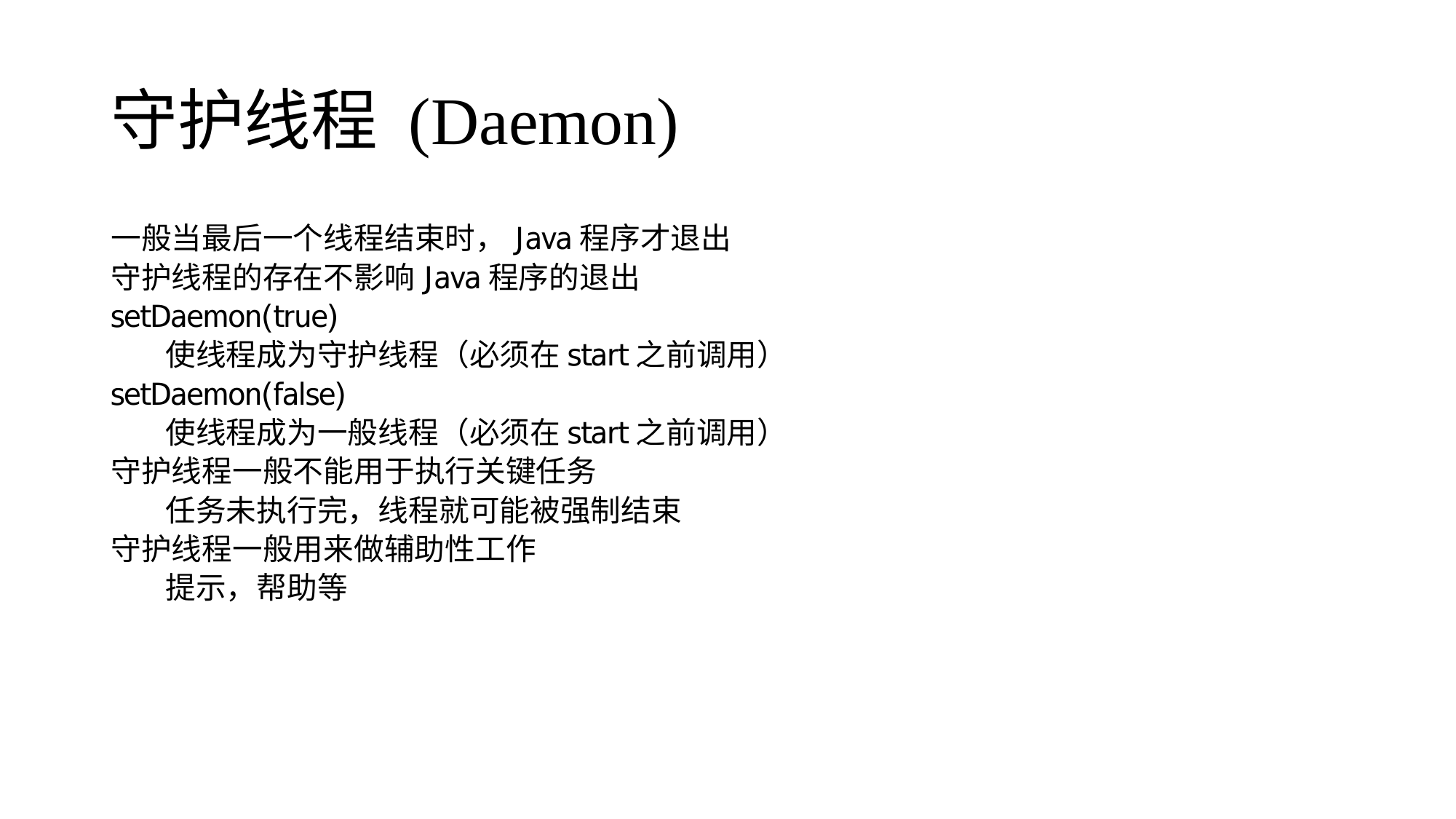

# 守护线程 (Daemon)
一般当最后一个线程结束时，Java程序才退出
守护线程的存在不影响Java程序的退出
setDaemon(true)
使线程成为守护线程（必须在start之前调用）
setDaemon(false)
使线程成为一般线程（必须在start之前调用）
守护线程一般不能用于执行关键任务
任务未执行完，线程就可能被强制结束
守护线程一般用来做辅助性工作
提示，帮助等